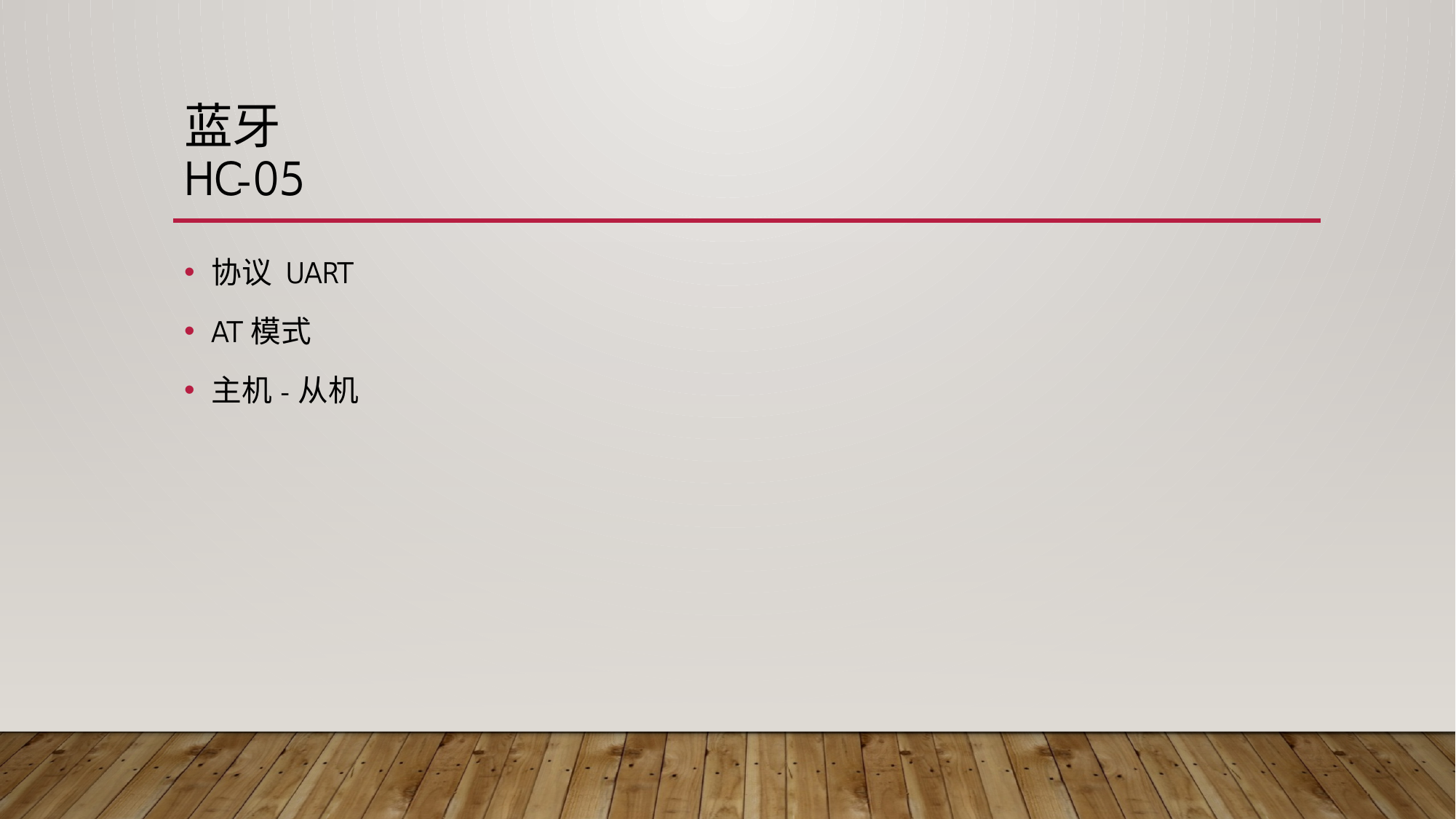

# 蓝牙 HC-05
协议 UART
AT模式
主机-从机